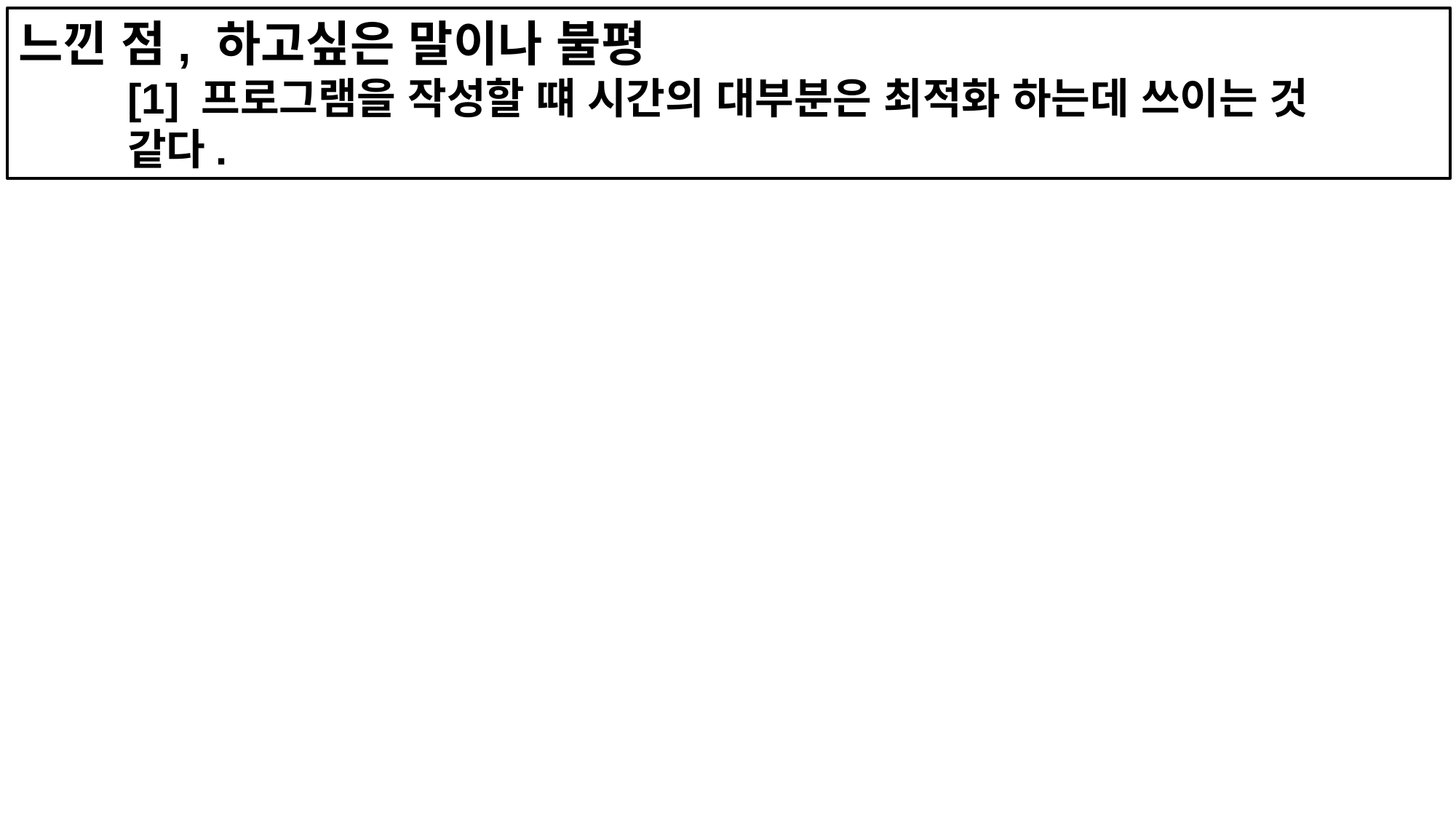

느낀 점, 하고싶은 말이나 불평
	[1] 프로그램을 작성할 떄 시간의 대부분은 최적화 하는데 쓰이는 것
	같다.